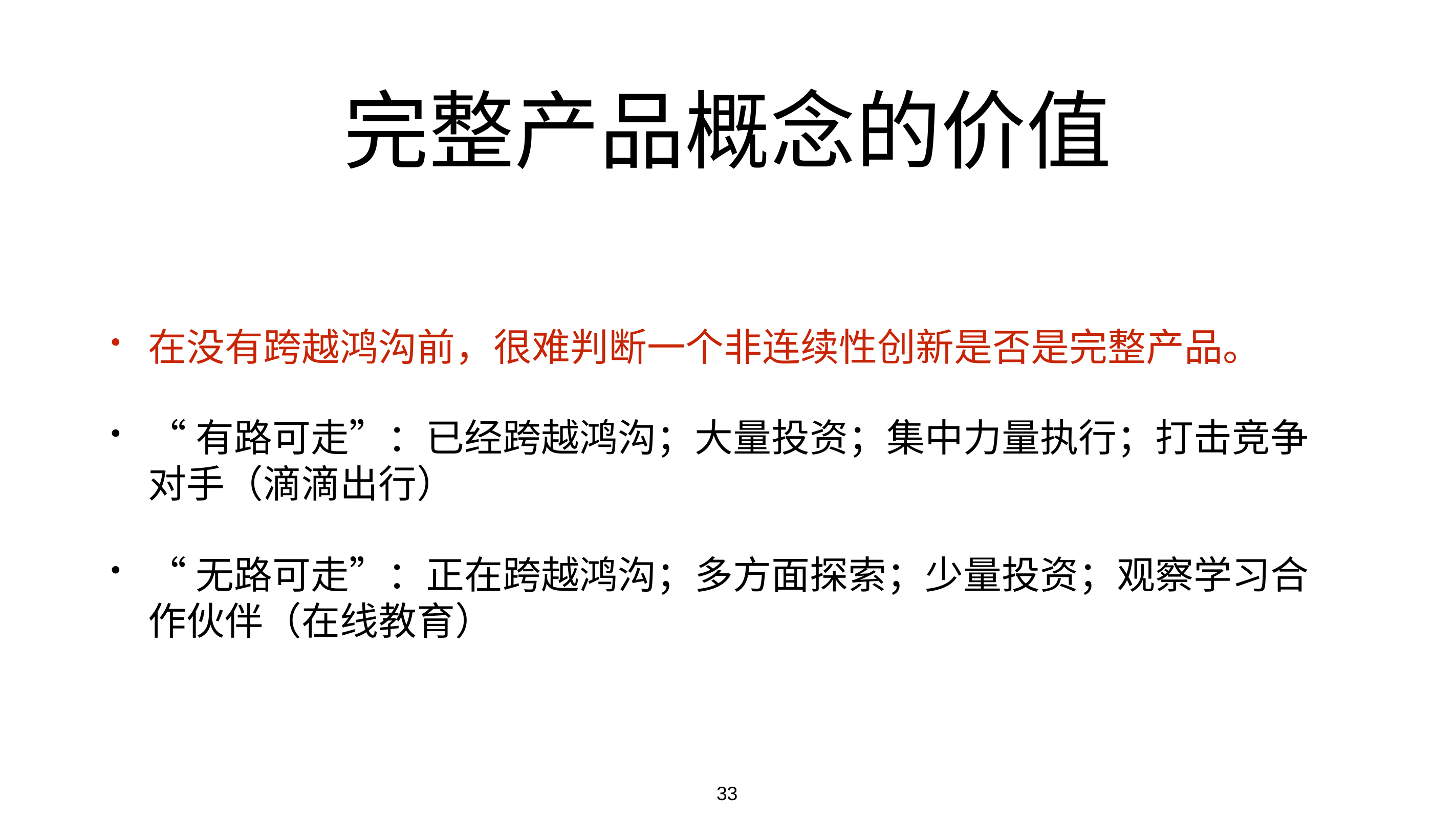

# 完整产品概念的价值
在没有跨越鸿沟前，很难判断一个非连续性创新是否是完整产品。
“有路可走”：已经跨越鸿沟；大量投资；集中力量执行；打击竞争对手（滴滴出行）
“无路可走”：正在跨越鸿沟；多方面探索；少量投资；观察学习合作伙伴（在线教育）
33